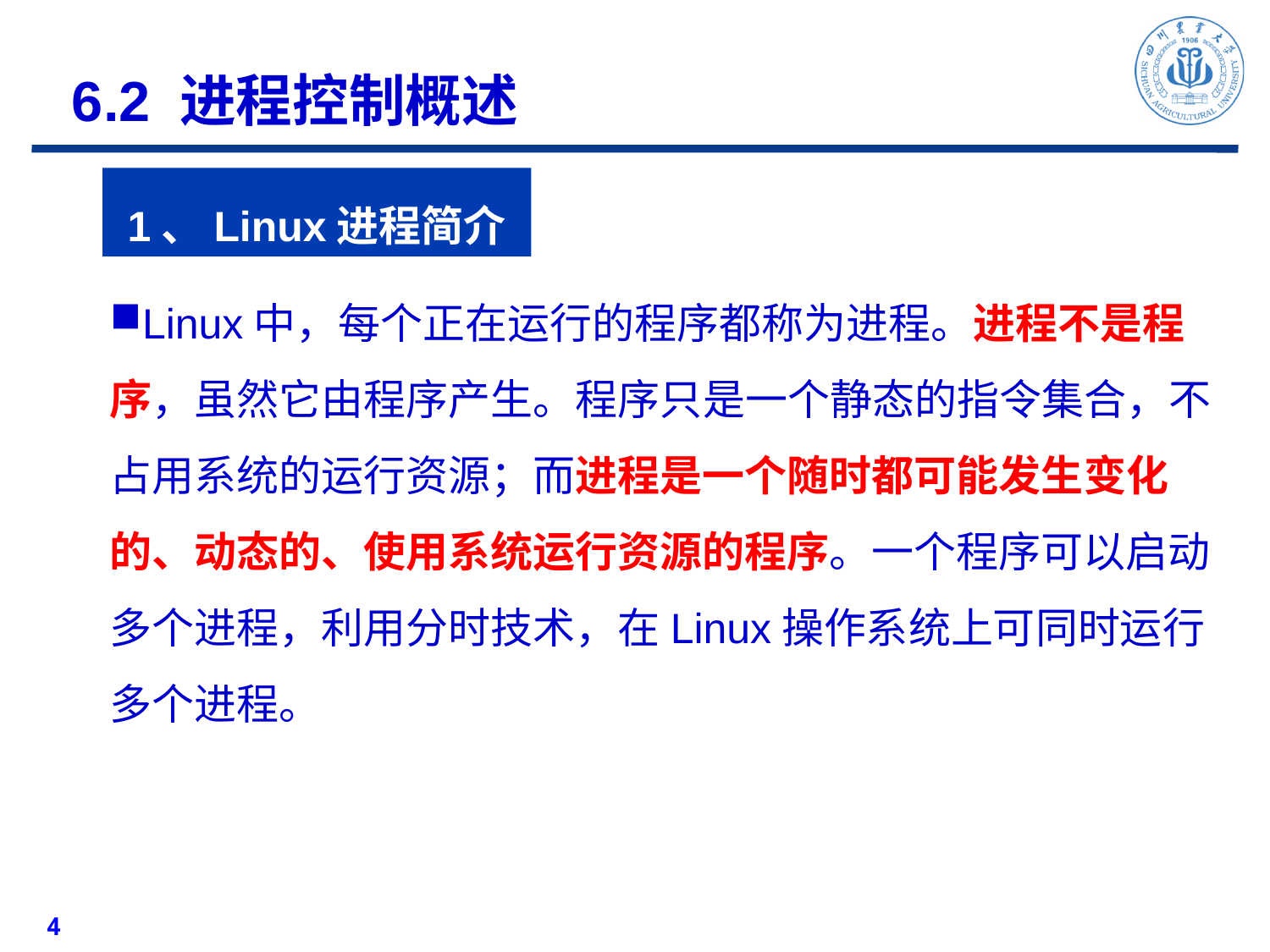

6.2 进程控制概述
1、Linux进程简介
Linux中，每个正在运行的程序都称为进程。进程不是程序，虽然它由程序产生。程序只是一个静态的指令集合，不占用系统的运行资源；而进程是一个随时都可能发生变化的、动态的、使用系统运行资源的程序。一个程序可以启动多个进程，利用分时技术，在Linux操作系统上可同时运行多个进程。